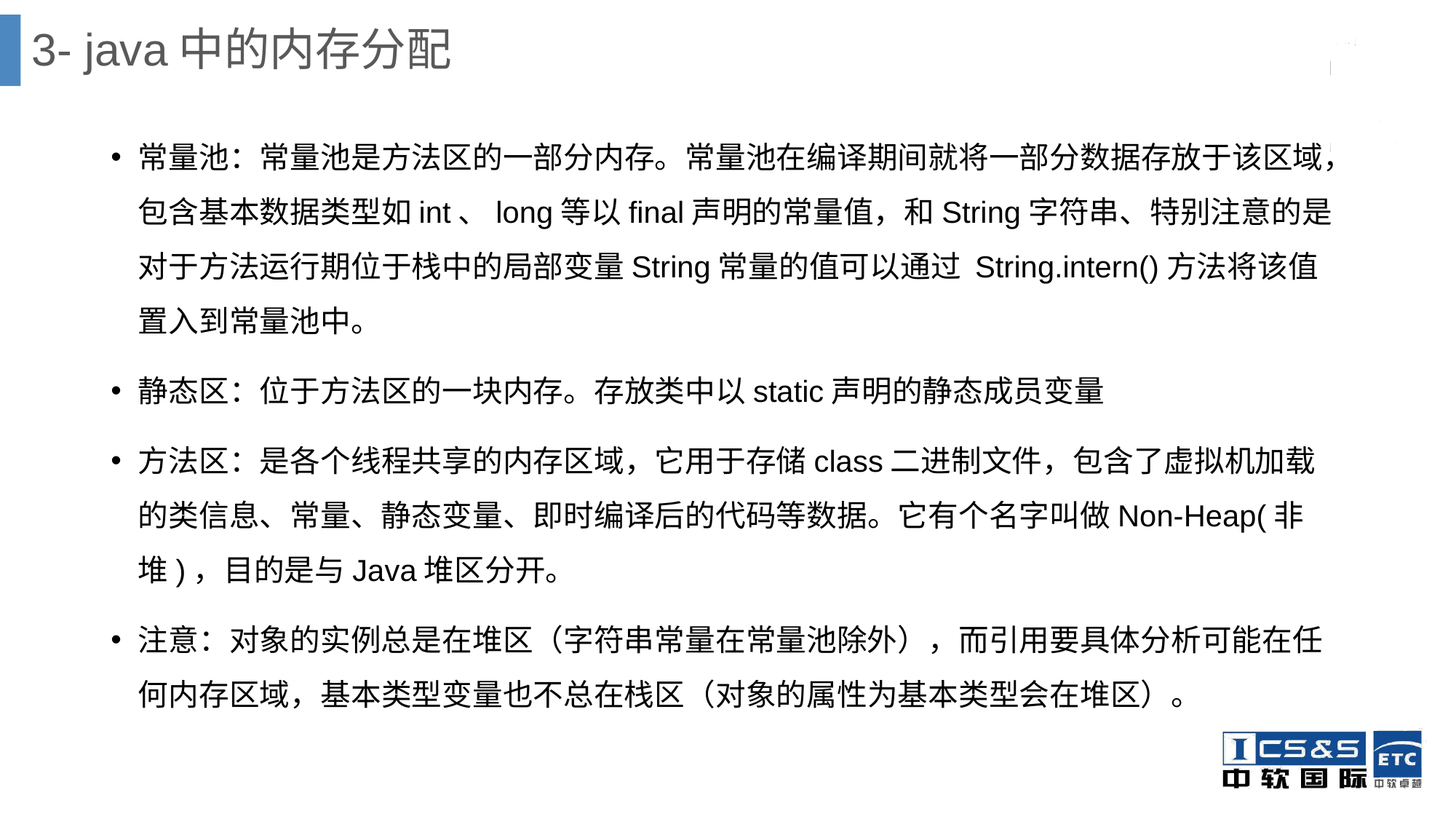

# 3- java中的内存分配
常量池：常量池是方法区的一部分内存。常量池在编译期间就将一部分数据存放于该区域，包含基本数据类型如int、long等以final声明的常量值，和String字符串、特别注意的是对于方法运行期位于栈中的局部变量String常量的值可以通过 String.intern()方法将该值置入到常量池中。
静态区：位于方法区的一块内存。存放类中以static声明的静态成员变量
方法区：是各个线程共享的内存区域，它用于存储class二进制文件，包含了虚拟机加载的类信息、常量、静态变量、即时编译后的代码等数据。它有个名字叫做Non-Heap(非堆)，目的是与Java堆区分开。
注意：对象的实例总是在堆区（字符串常量在常量池除外），而引用要具体分析可能在任何内存区域，基本类型变量也不总在栈区（对象的属性为基本类型会在堆区）。